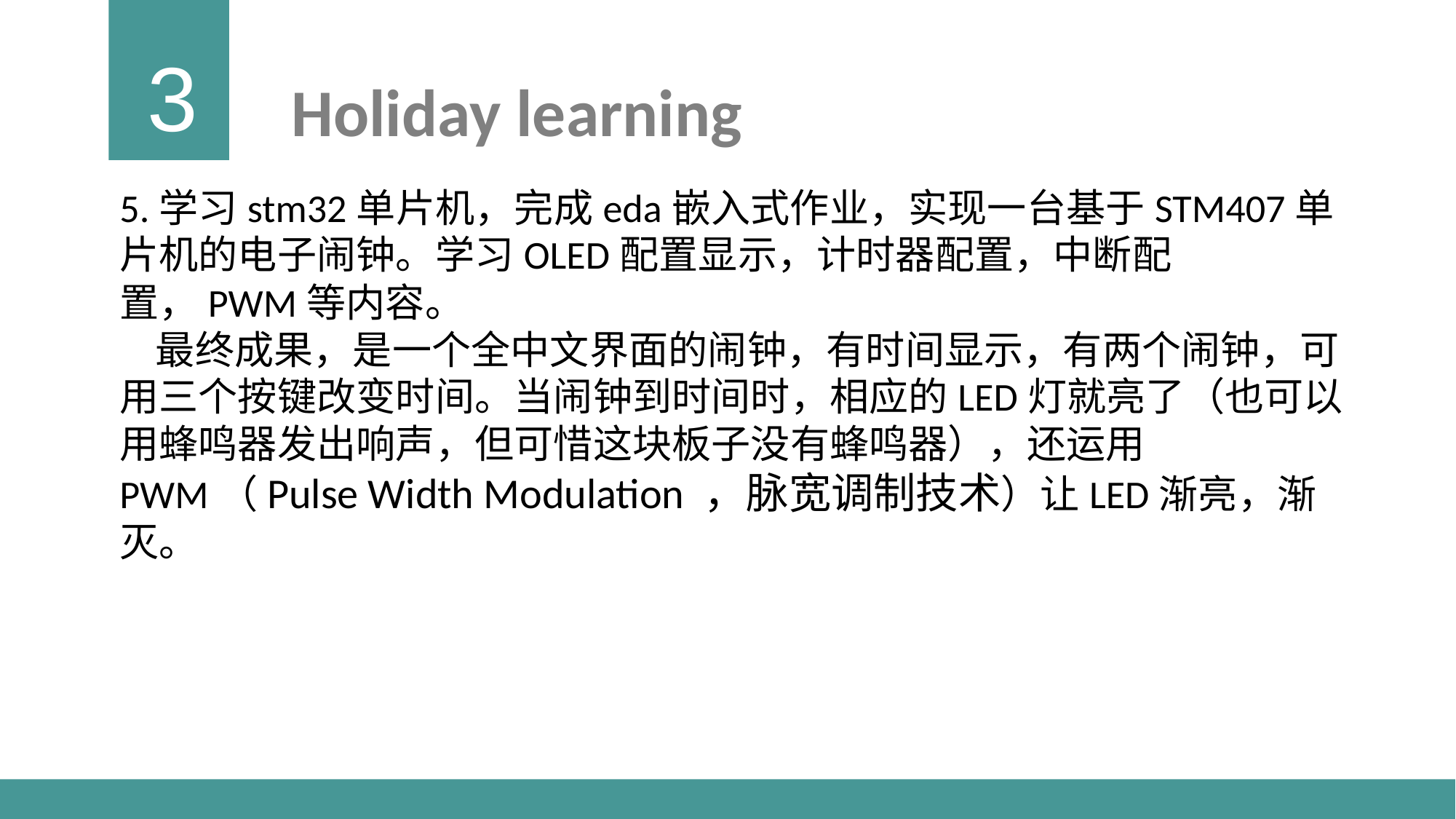

2
3
Holiday learning
5.学习stm32单片机，完成eda嵌入式作业，实现一台基于STM407单片机的电子闹钟。学习OLED配置显示，计时器配置，中断配置，PWM等内容。
   最终成果，是一个全中文界面的闹钟，有时间显示，有两个闹钟，可用三个按键改变时间。当闹钟到时间时，相应的LED灯就亮了（也可以用蜂鸣器发出响声，但可惜这块板子没有蜂鸣器），还运用PWM（Pulse Width Modulation ，脉宽调制技术）让LED渐亮，渐灭。